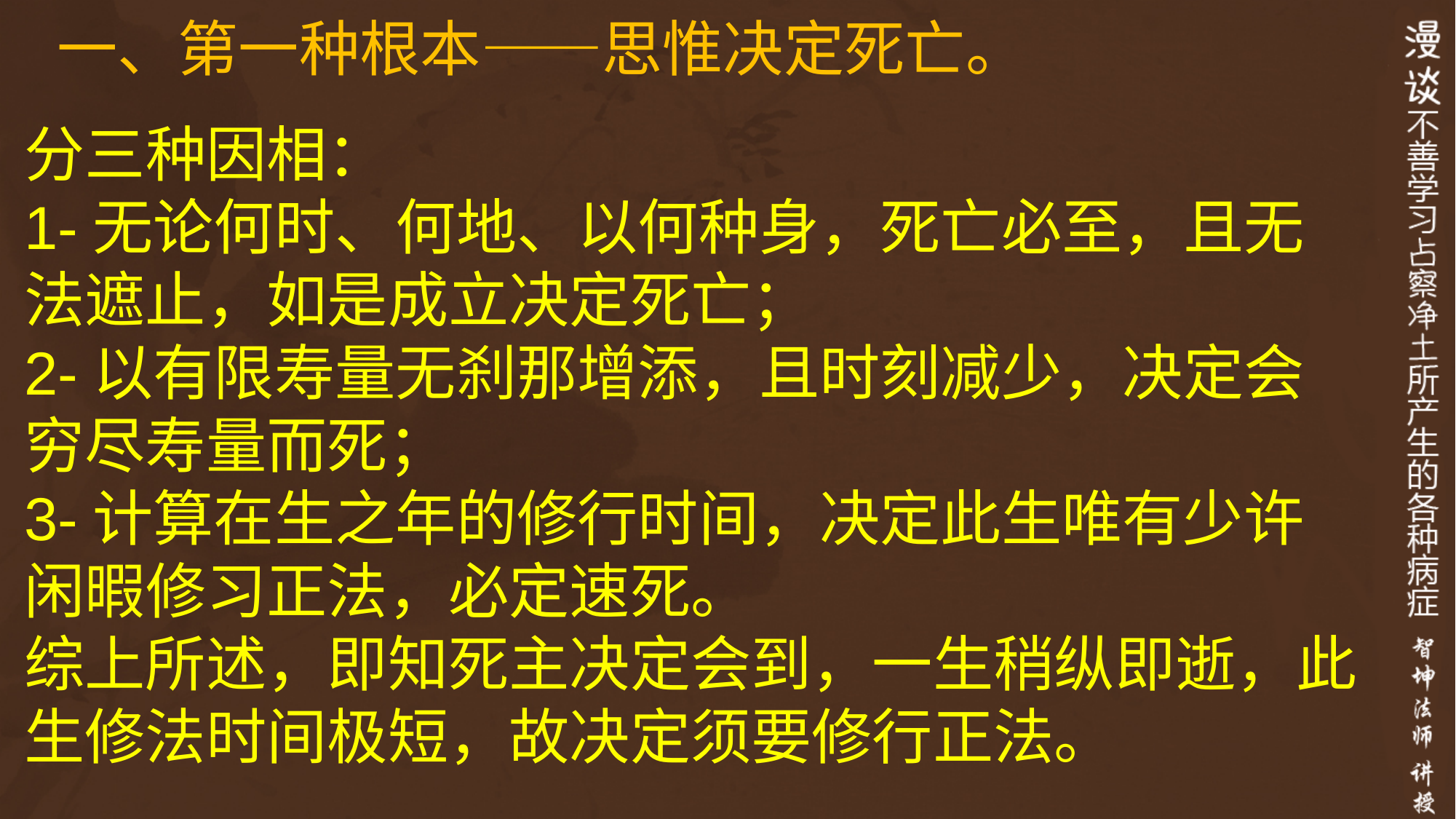

# 一、第一种根本——思惟决定死亡。

分三种因相：
1-无论何时、何地、以何种身，死亡必至，且无法遮止，如是成立决定死亡；
2-以有限寿量无刹那增添，且时刻减少，决定会穷尽寿量而死；
3-计算在生之年的修行时间，决定此生唯有少许闲暇修习正法，必定速死。
综上所述，即知死主决定会到，一生稍纵即逝，此生修法时间极短，故决定须要修行正法。